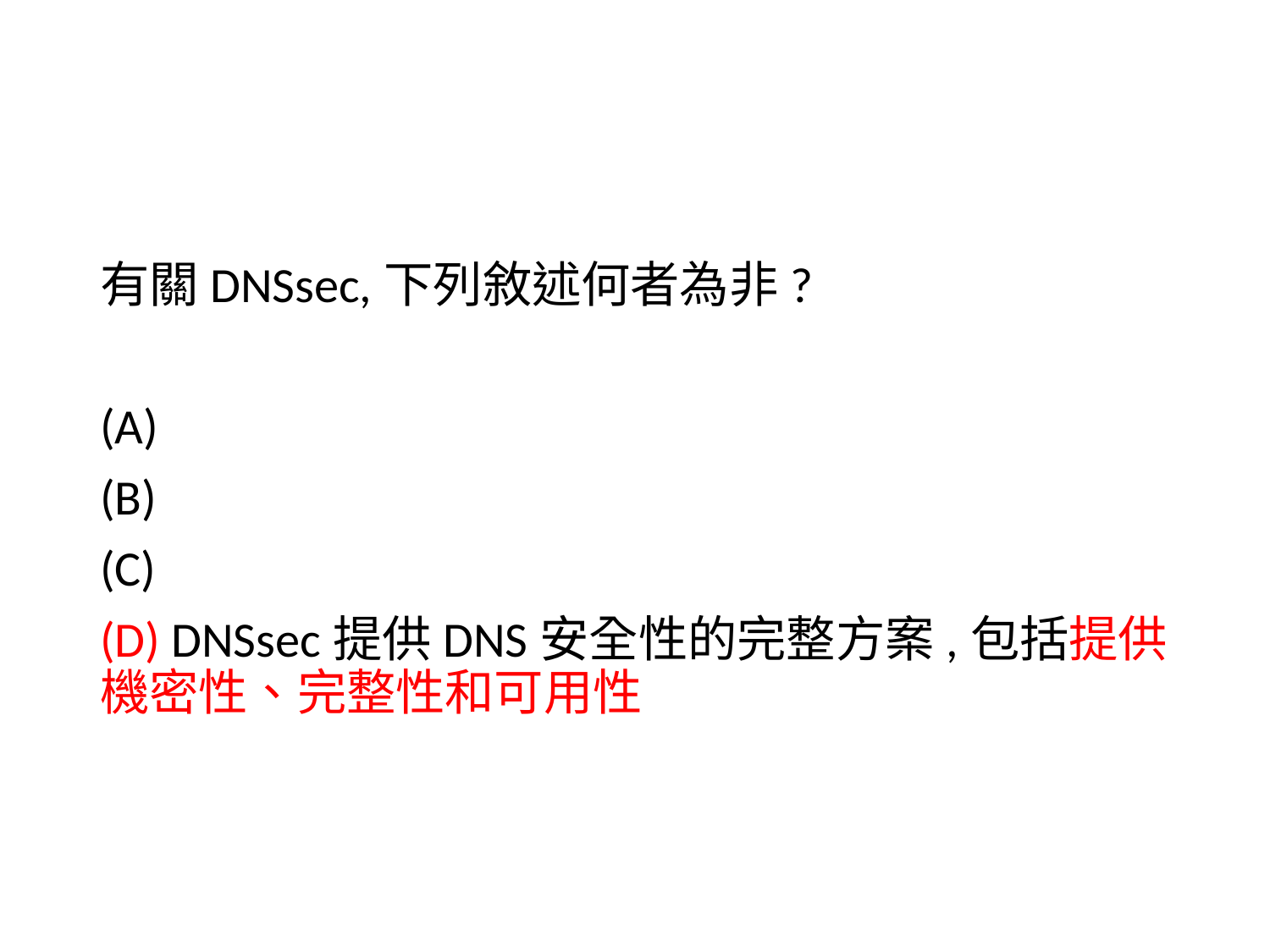

#
有關DNSsec,下列敘述何者為非?

(A)
(B)
(C)
(D) DNSsec提供DNS安全性的完整方案,包括提供機密性、完整性和可用性